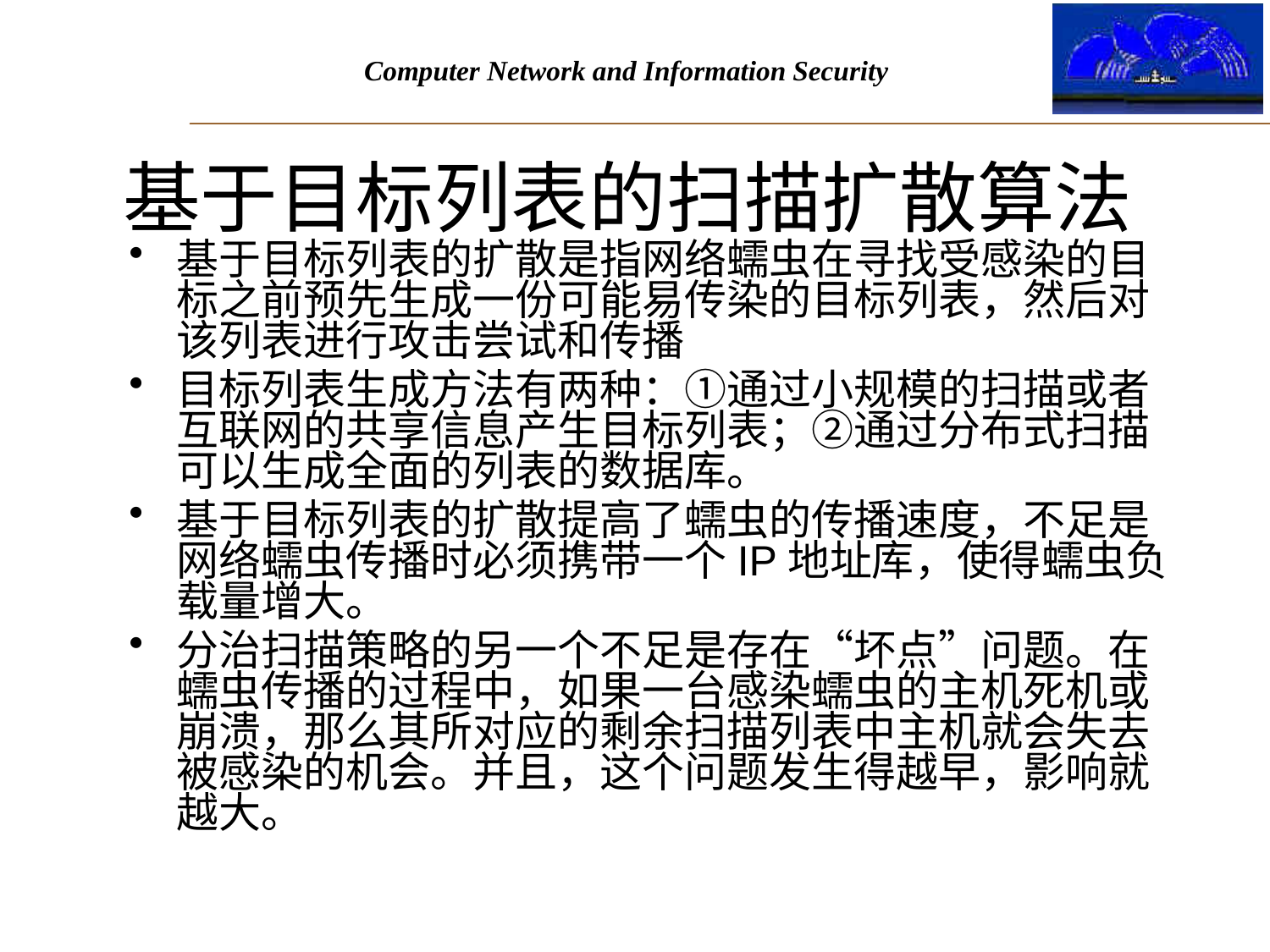

# 基于目标列表的扫描扩散算法
基于目标列表的扩散是指网络蠕虫在寻找受感染的目标之前预先生成一份可能易传染的目标列表，然后对该列表进行攻击尝试和传播
目标列表生成方法有两种：①通过小规模的扫描或者互联网的共享信息产生目标列表；②通过分布式扫描可以生成全面的列表的数据库。
基于目标列表的扩散提高了蠕虫的传播速度，不足是网络蠕虫传播时必须携带一个IP地址库，使得蠕虫负载量增大。
分治扫描策略的另一个不足是存在“坏点”问题。在蠕虫传播的过程中，如果一台感染蠕虫的主机死机或崩溃，那么其所对应的剩余扫描列表中主机就会失去被感染的机会。并且，这个问题发生得越早，影响就越大。